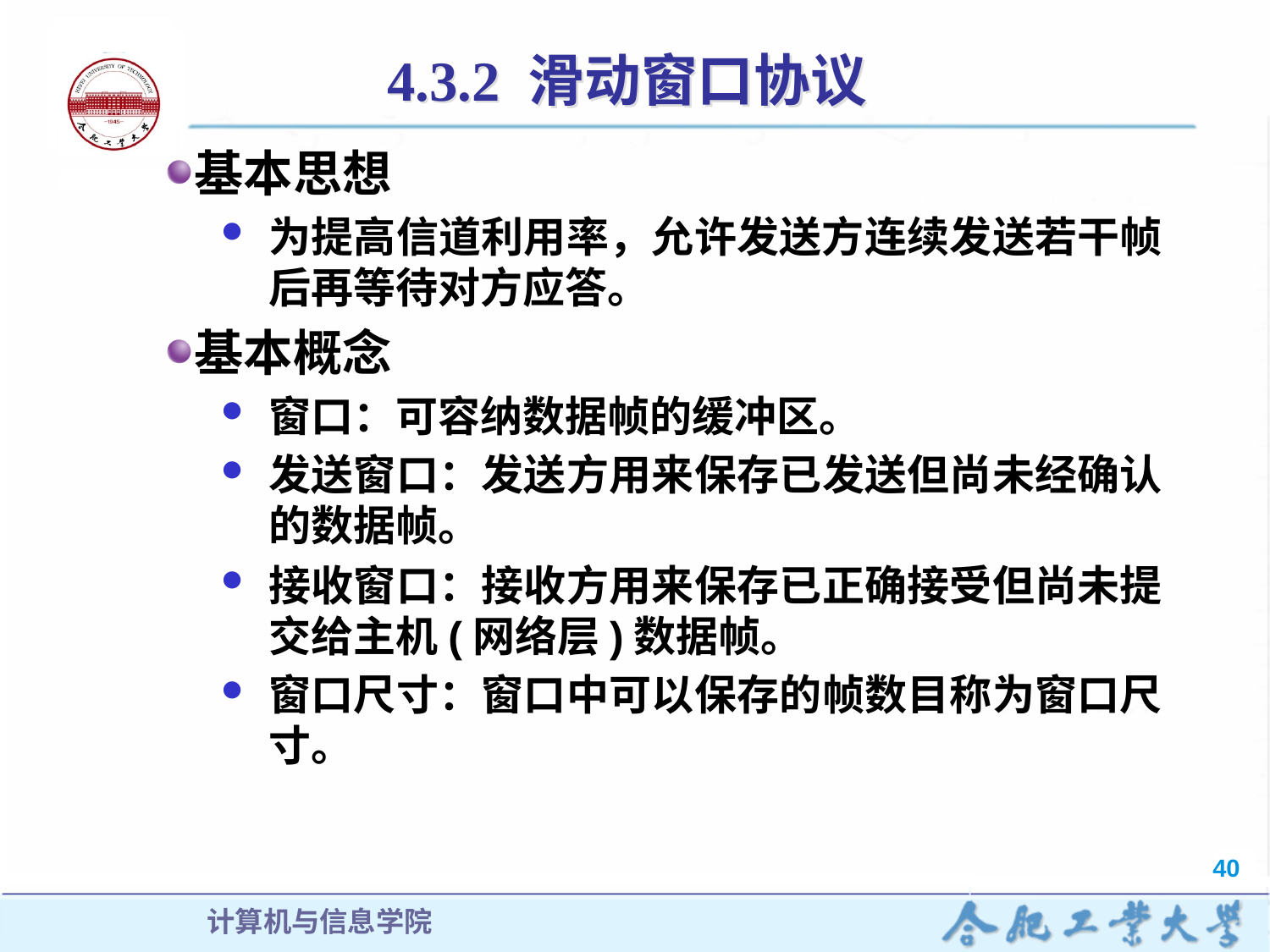

# 4.3.2 滑动窗口协议
基本思想
为提高信道利用率，允许发送方连续发送若干帧后再等待对方应答。
基本概念
窗口：可容纳数据帧的缓冲区。
发送窗口：发送方用来保存已发送但尚未经确认的数据帧。
接收窗口：接收方用来保存已正确接受但尚未提交给主机(网络层)数据帧。
窗口尺寸：窗口中可以保存的帧数目称为窗口尺寸。